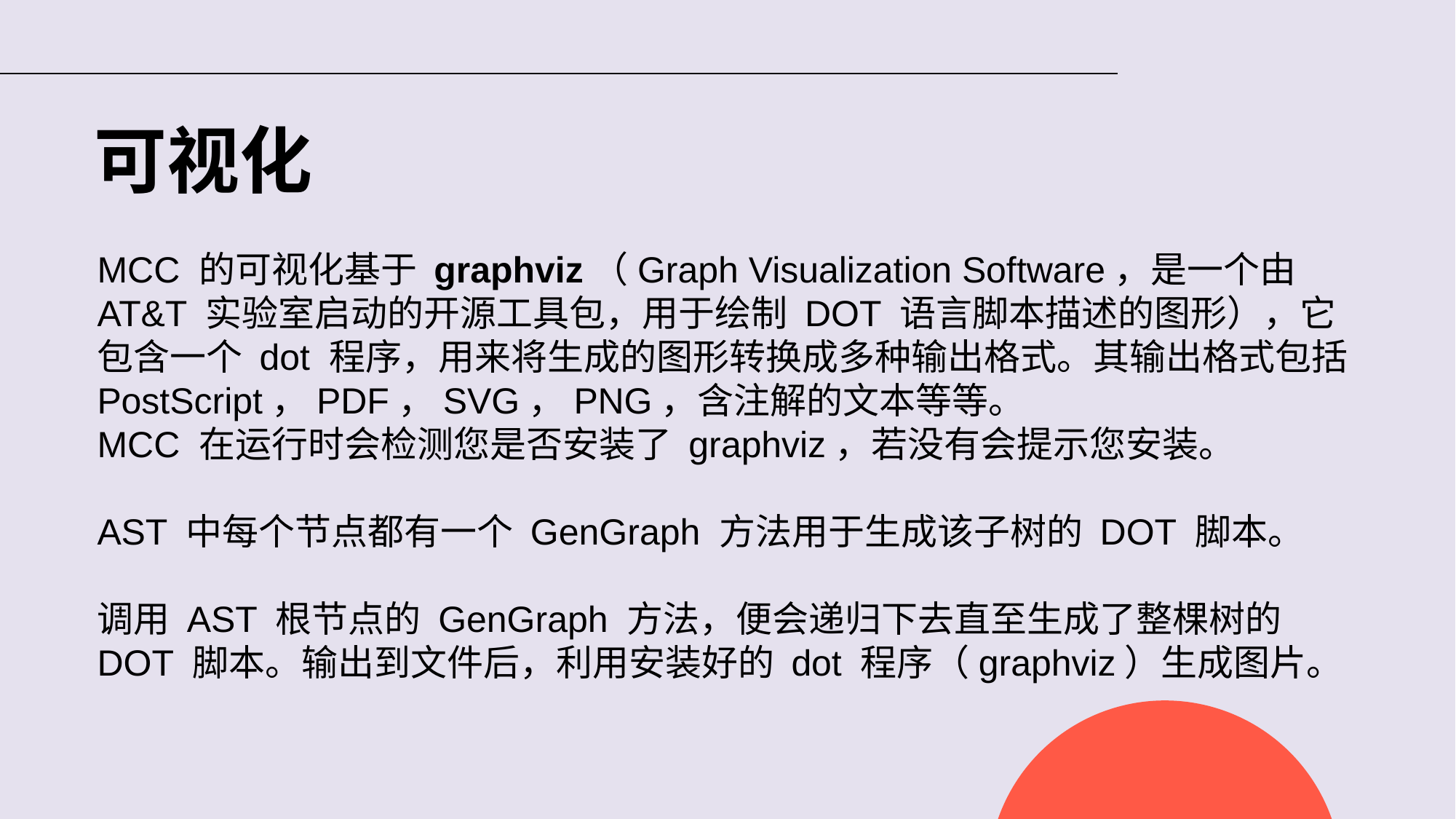

# 可视化
MCC 的可视化基于 graphviz（Graph Visualization Software，是一个由 AT&T 实验室启动的开源工具包，用于绘制 DOT 语言脚本描述的图形），它包含一个 dot 程序，用来将生成的图形转换成多种输出格式。其输出格式包括 PostScript，PDF，SVG，PNG，含注解的文本等等。
MCC 在运行时会检测您是否安装了 graphviz，若没有会提示您安装。

AST 中每个节点都有一个 GenGraph 方法用于生成该子树的 DOT 脚本。

调用 AST 根节点的 GenGraph 方法，便会递归下去直至生成了整棵树的 DOT 脚本。输出到文件后，利用安装好的 dot 程序（graphviz）生成图片。